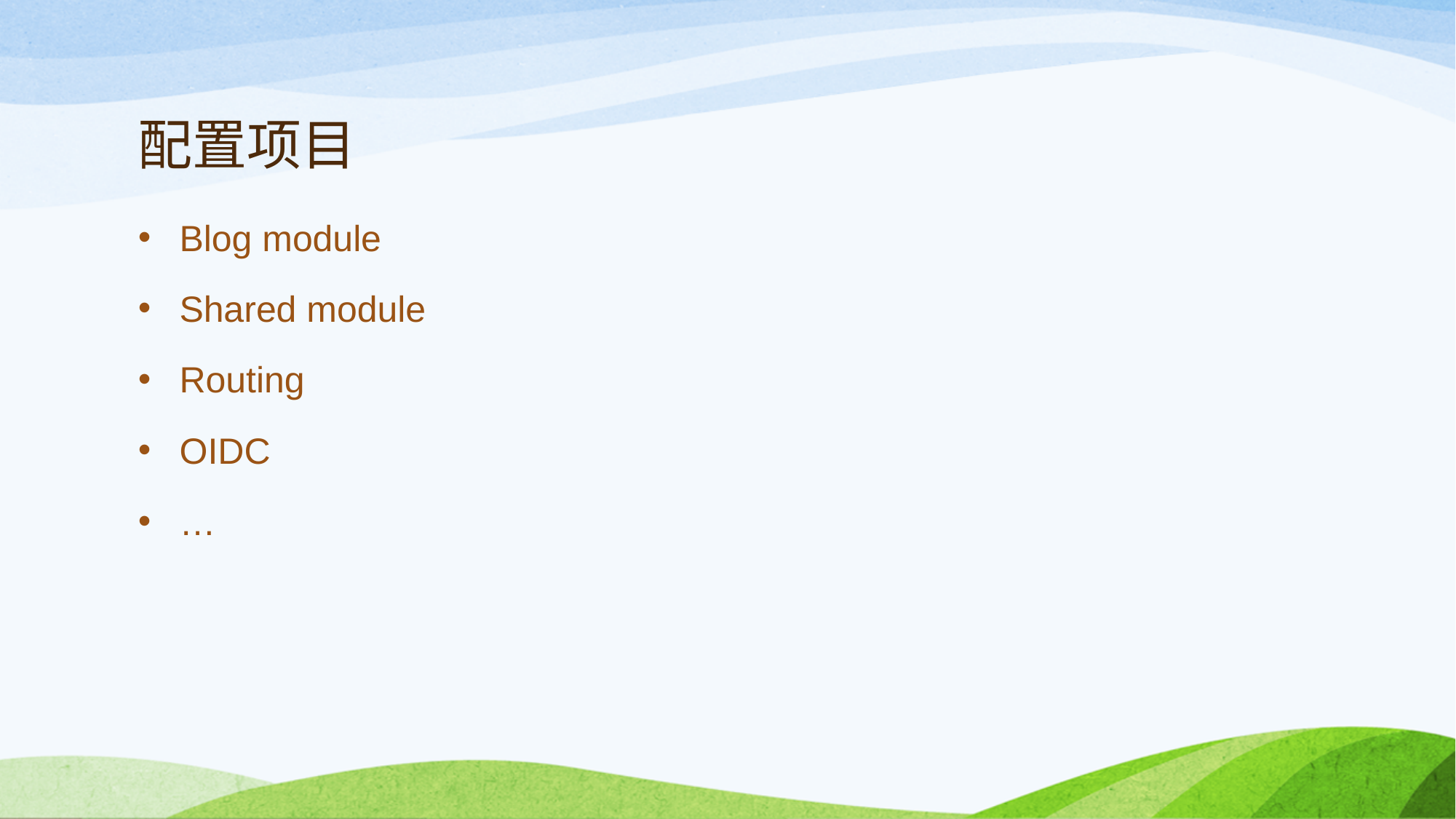

# 配置项目
Blog module
Shared module
Routing
OIDC
…